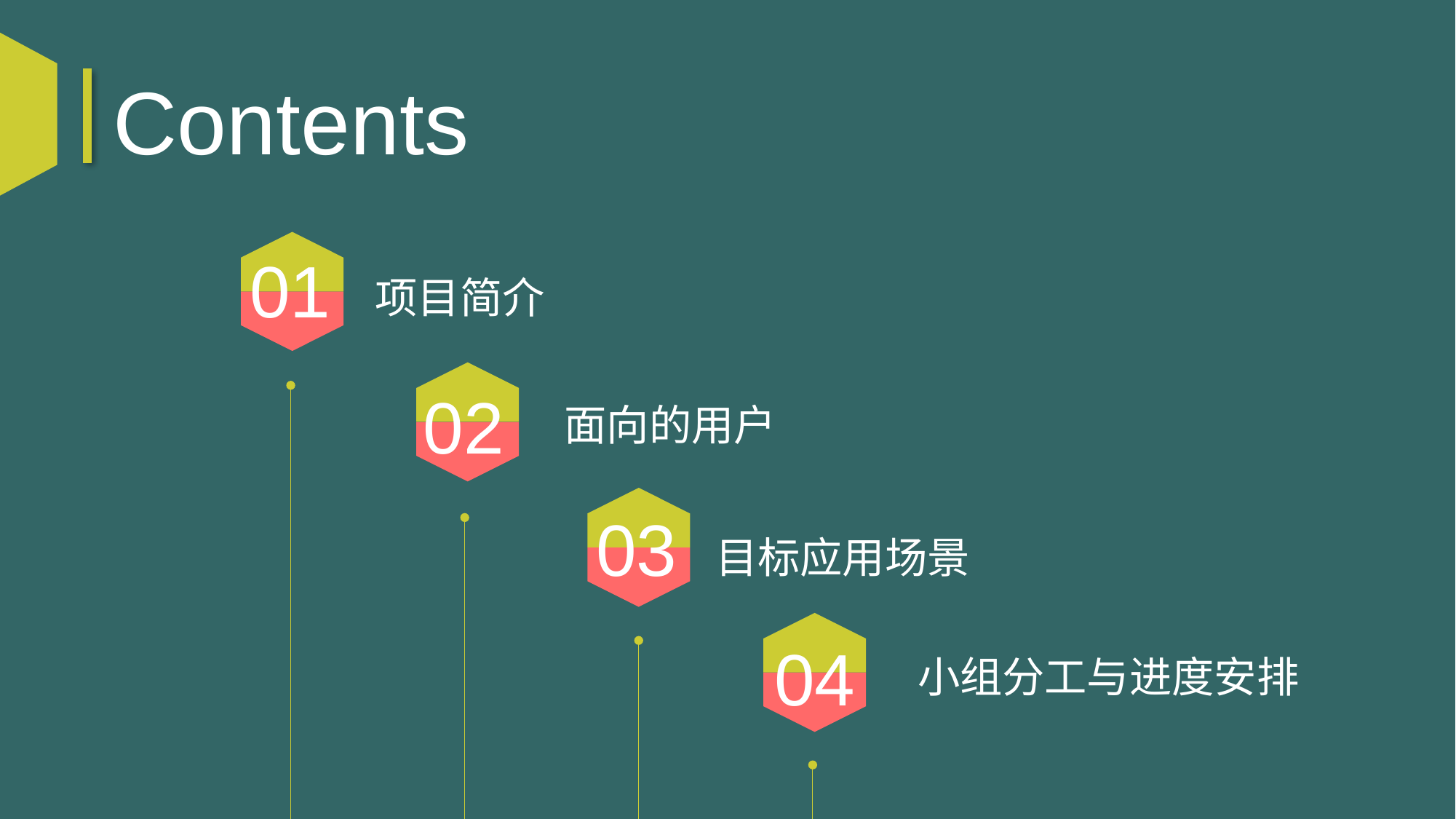

Contents

01
项目简介

02
面向的用户

03
目标应用场景

04
小组分工与进度安排